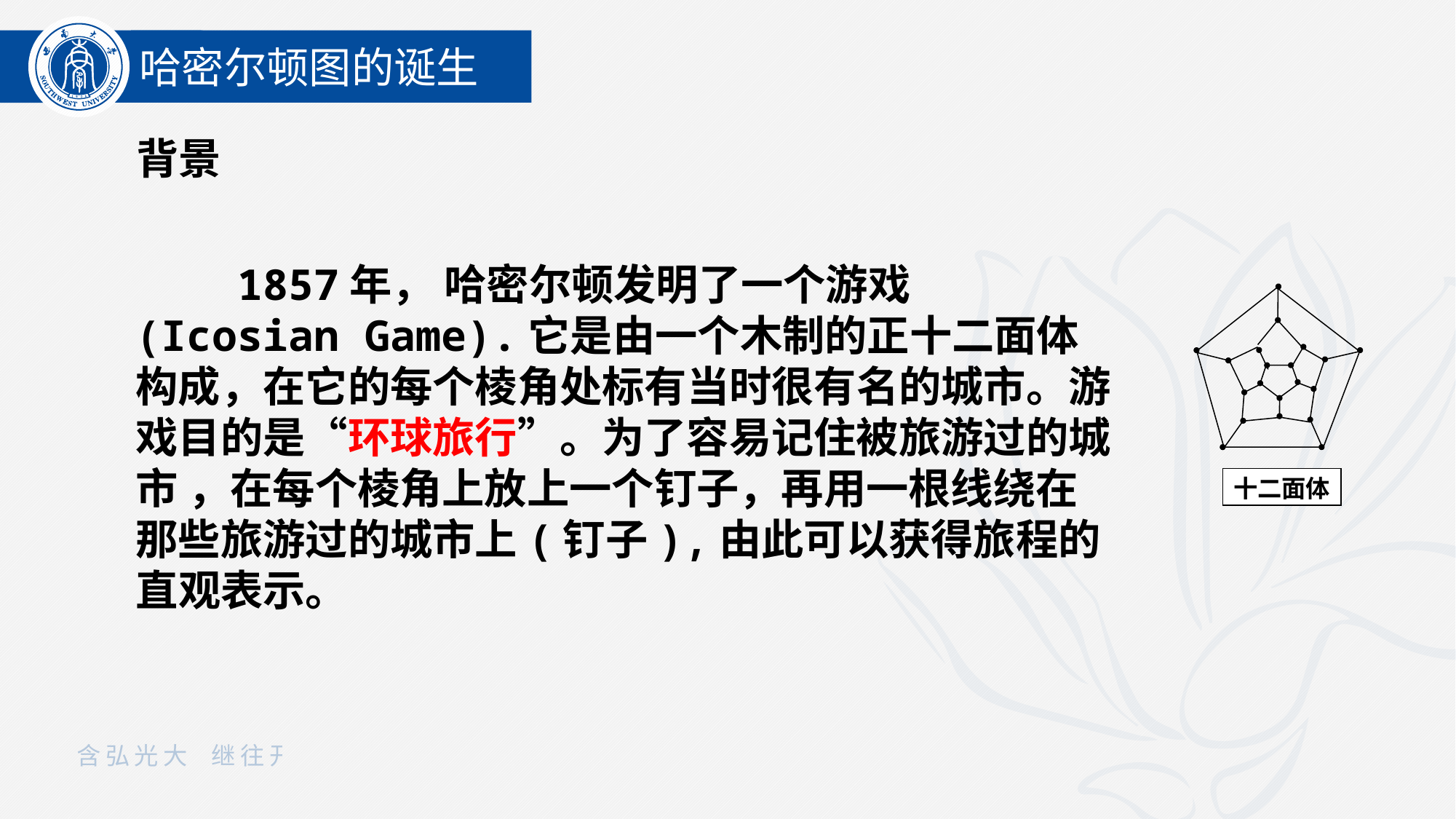

哈密尔顿图的诞生
 背景
    1857年， 哈密尔顿发明了一个游戏(Icosian Game).它是由一个木制的正十二面体构成，在它的每个棱角处标有当时很有名的城市。游戏目的是“环球旅行”。为了容易记住被旅游过的城市 ，在每个棱角上放上一个钉子，再用一根线绕在那些旅游过的城市上(钉子),由此可以获得旅程的直观表示。

十二面体